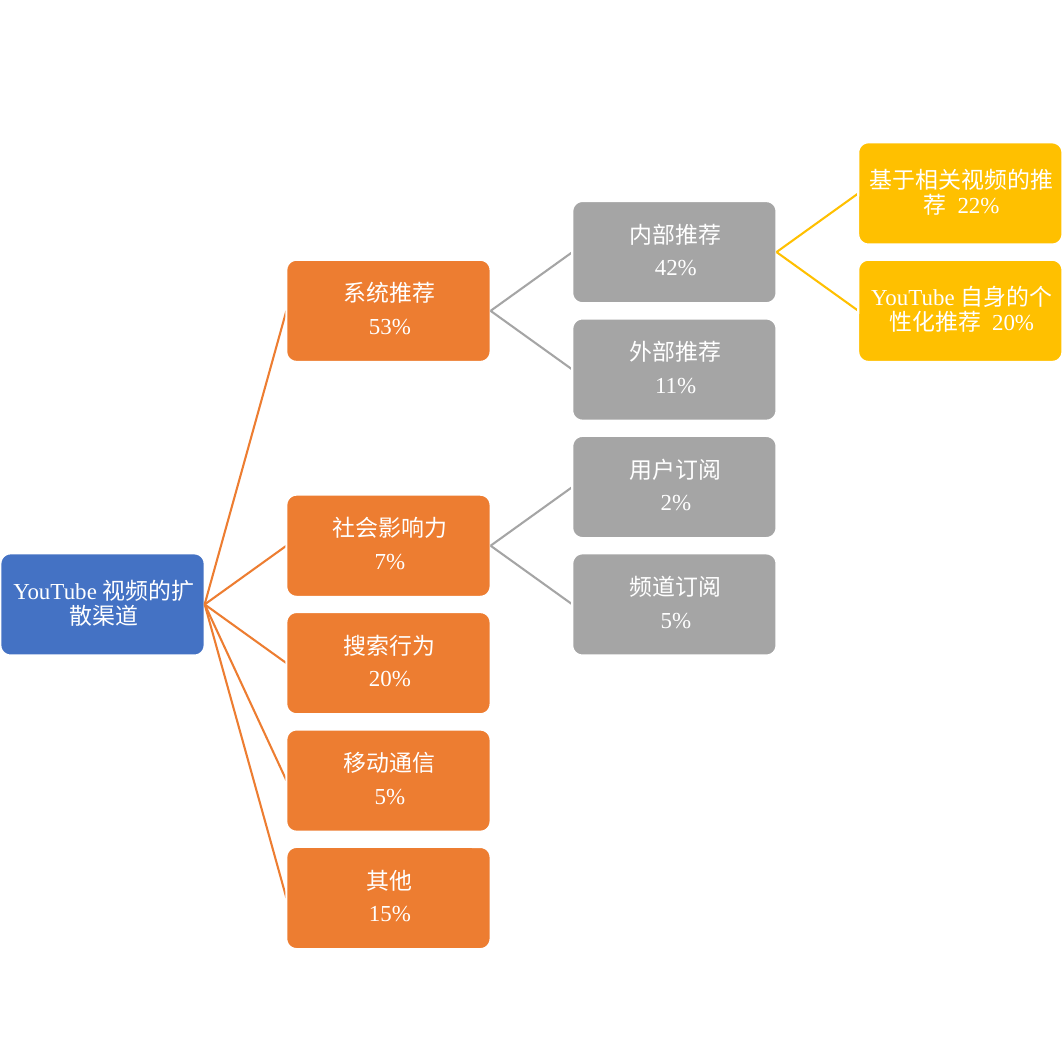

YouTube视频的扩散渠道

系统推荐
53%

内部推荐
42%

基于相关视频的推荐 22%

YouTube自身的个性化推荐 20%

外部推荐
11%

社会影响力
7%

用户订阅
2%

频道订阅
5%

搜索行为
20%

移动通信
5%

其他
15%